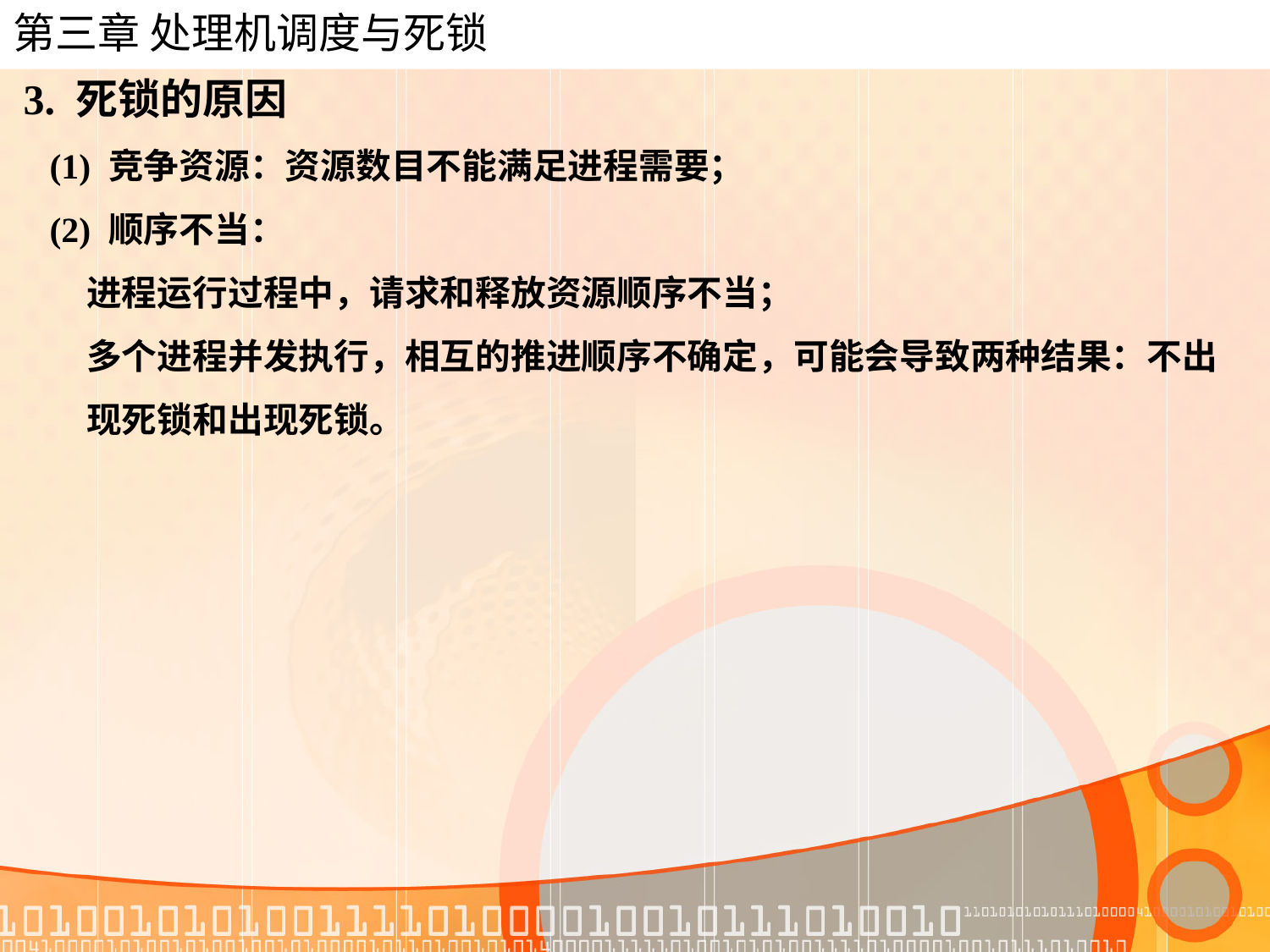

# 第三章 处理机调度与死锁
 3. 死锁的原因
(1) 竞争资源：资源数目不能满足进程需要；
(2) 顺序不当：
进程运行过程中，请求和释放资源顺序不当；
多个进程并发执行，相互的推进顺序不确定，可能会导致两种结果：不出
现死锁和出现死锁。